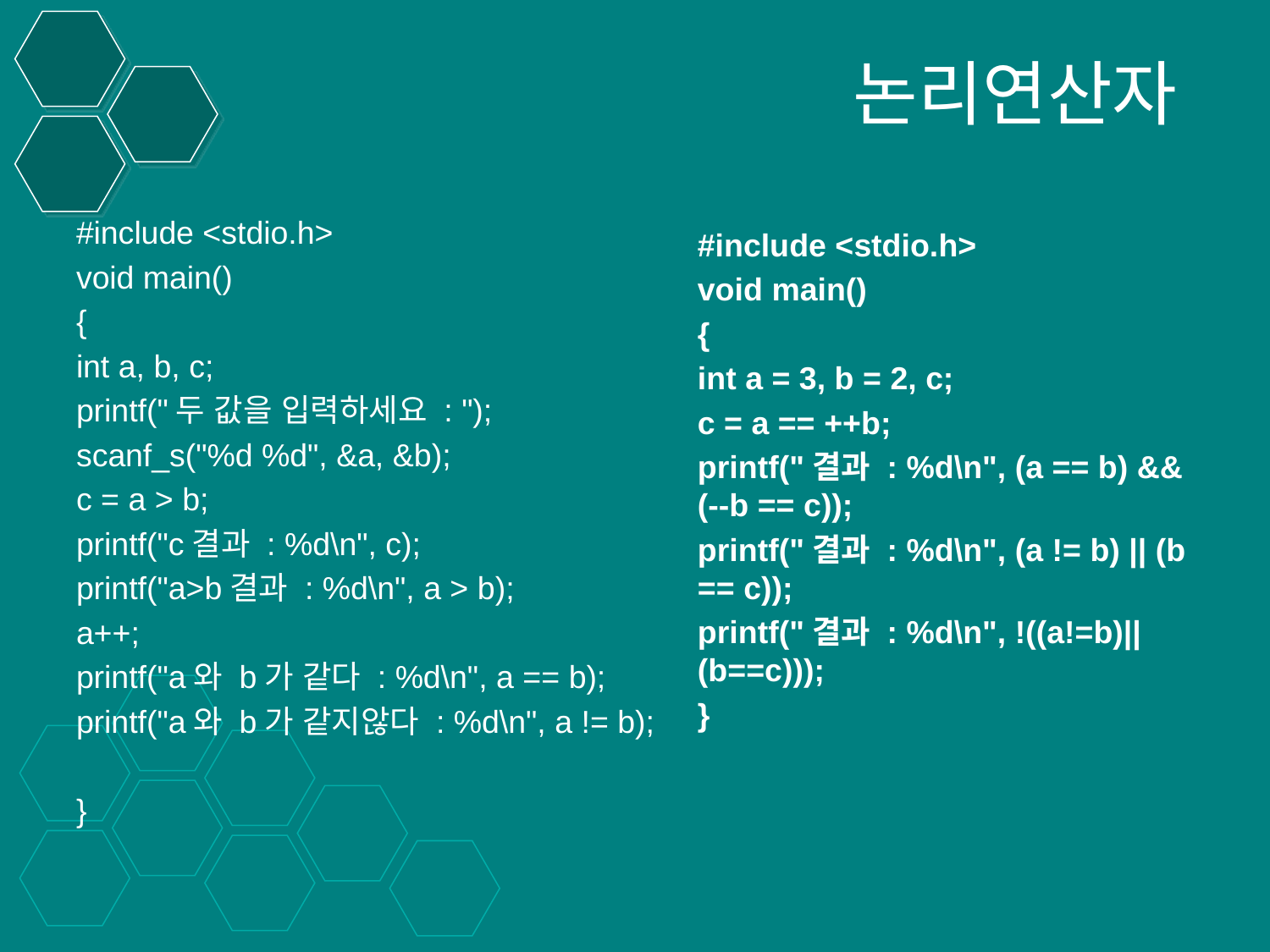

# 논리연산자
#include <stdio.h>
void main()
{
int a, b, c;
printf("두 값을 입력하세요 : ");
scanf_s("%d %d", &a, &b);
c = a > b;
printf("c결과 : %d\n", c);
printf("a>b결과 : %d\n", a > b);
a++;
printf("a와 b가 같다 : %d\n", a == b);
printf("a와 b가 같지않다 : %d\n", a != b);

}
#include <stdio.h>
void main()
{
int a = 3, b = 2, c;
c = a == ++b;
printf("결과 : %d\n", (a == b) && (--b == c));
printf("결과 : %d\n", (a != b) || (b == c));
printf("결과 : %d\n", !((a!=b)||(b==c)));
}